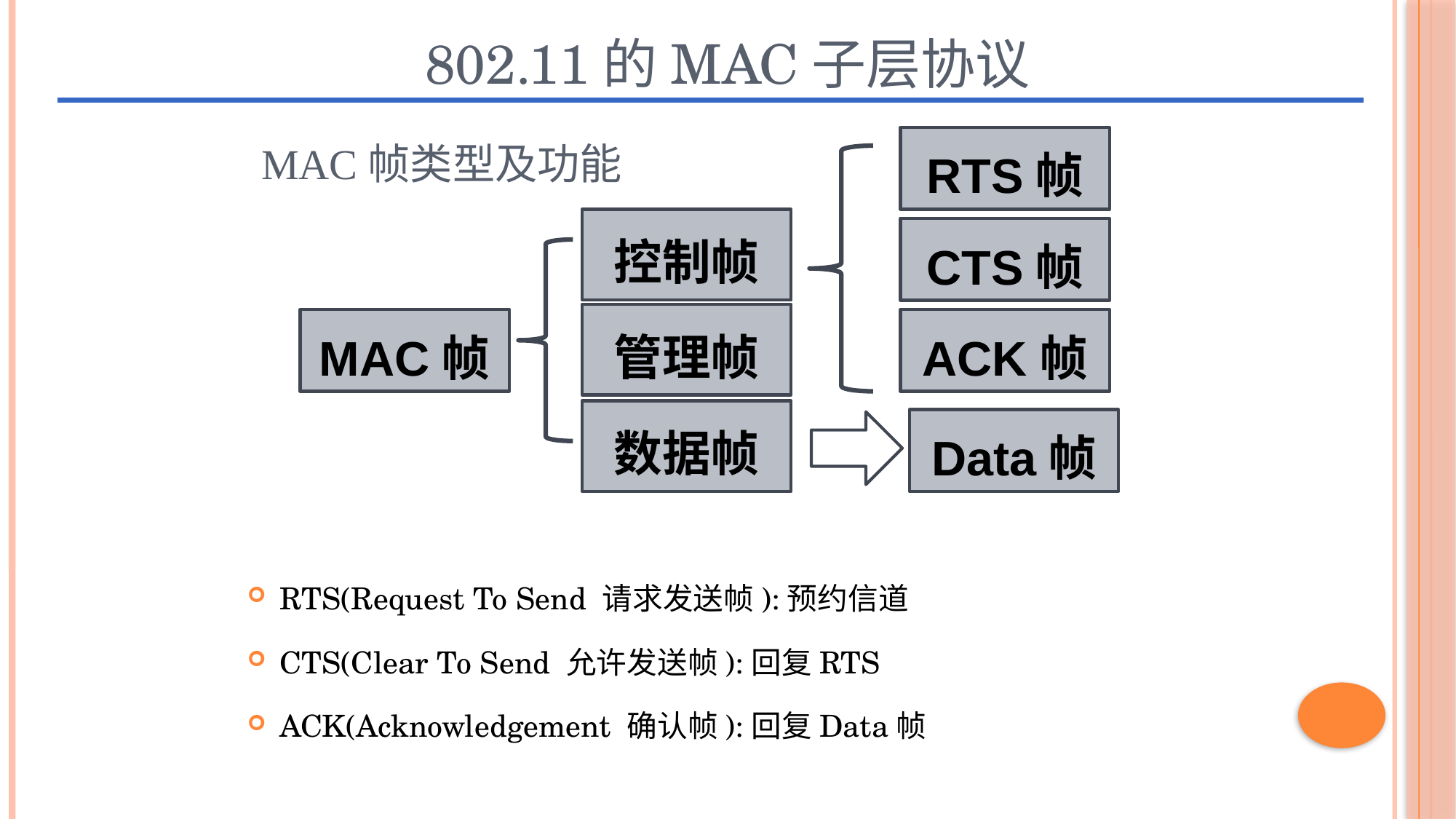

802.11的MAC子层协议
二、CSMA/CA协议
# MAC帧类型及功能
RTS帧

CTS帧
ACK帧
控制帧

数据帧
管理帧
MAC帧
Data帧

RTS(Request To Send 请求发送帧):预约信道
CTS(Clear To Send 允许发送帧):回复RTS
ACK(Acknowledgement 确认帧):回复Data帧